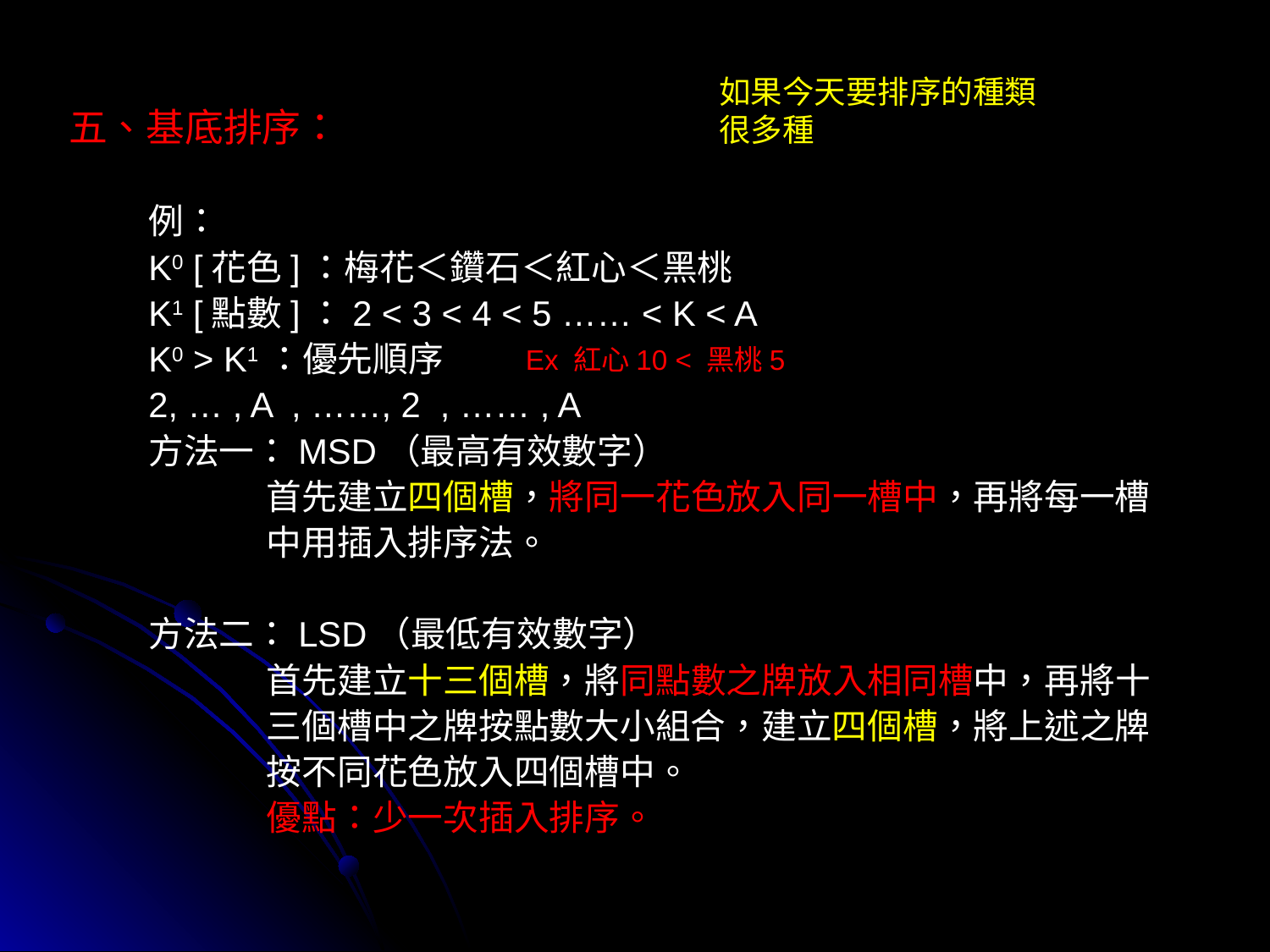

如果今天要排序的種類
很多種
五、基底排序：
例：
K0 [花色]：梅花＜鑽石＜紅心＜黑桃
K1 [點數]：2 < 3 < 4 < 5 …… < K < A
K0 > K1：優先順序
2, … , A  , ……, 2  , …… , A
方法一：MSD（最高有效數字）
              首先建立四個槽，將同一花色放入同一槽中，再將每一槽
              中用插入排序法。

方法二：LSD（最低有效數字）
              首先建立十三個槽，將同點數之牌放入相同槽中，再將十
              三個槽中之牌按點數大小組合，建立四個槽，將上述之牌
              按不同花色放入四個槽中。
              優點：少一次插入排序。
Ex 紅心10 < 黑桃5